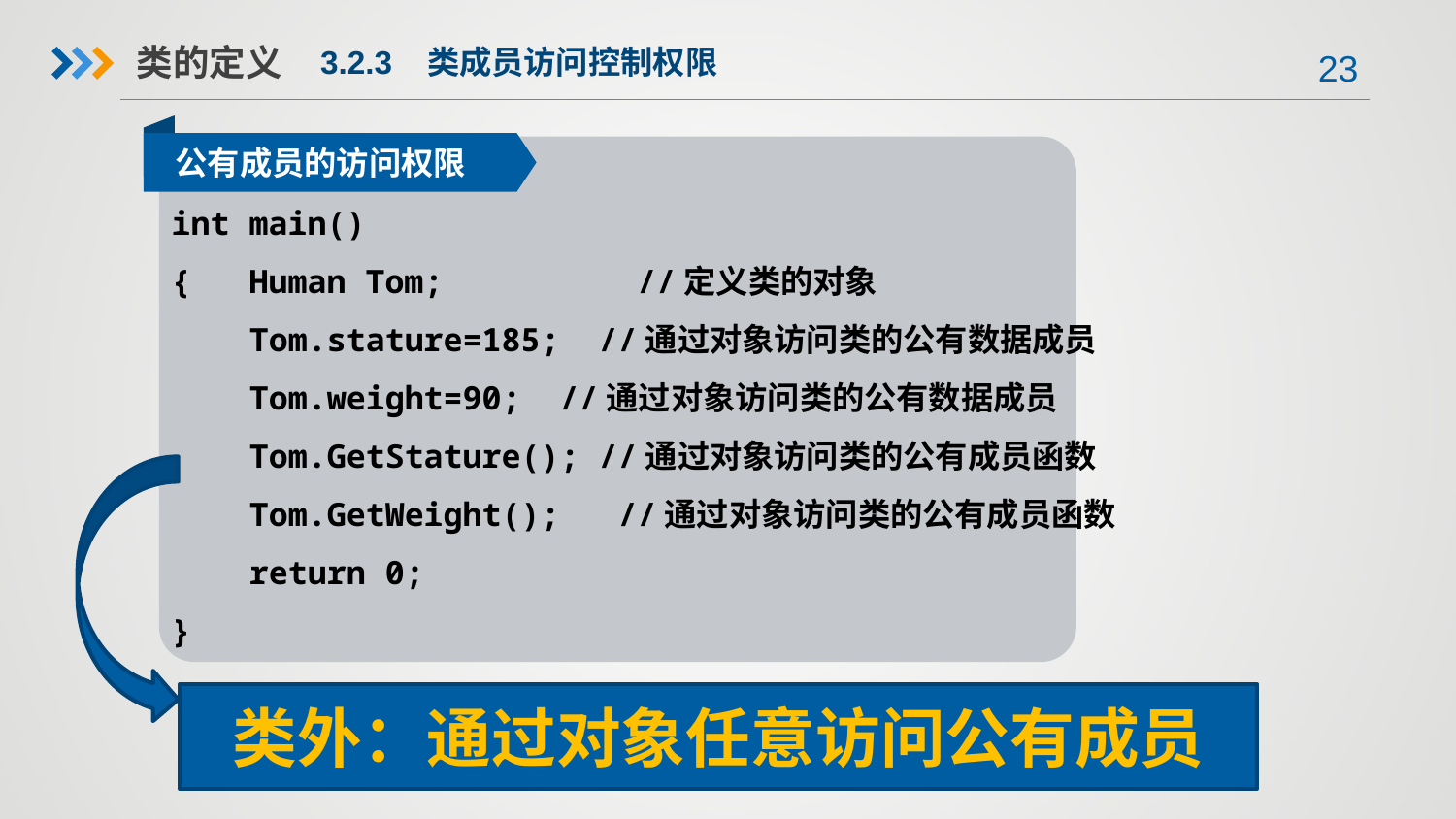

类的定义
3.2.3   类成员访问控制权限

公有成员的访问权限
int main()
{   Human Tom;          //定义类的对象
    Tom.stature=185;  //通过对象访问类的公有数据成员
    Tom.weight=90;  //通过对象访问类的公有数据成员
    Tom.GetStature(); //通过对象访问类的公有成员函数
    Tom.GetWeight();   //通过对象访问类的公有成员函数
    return 0;
}

类外：通过对象任意访问公有成员